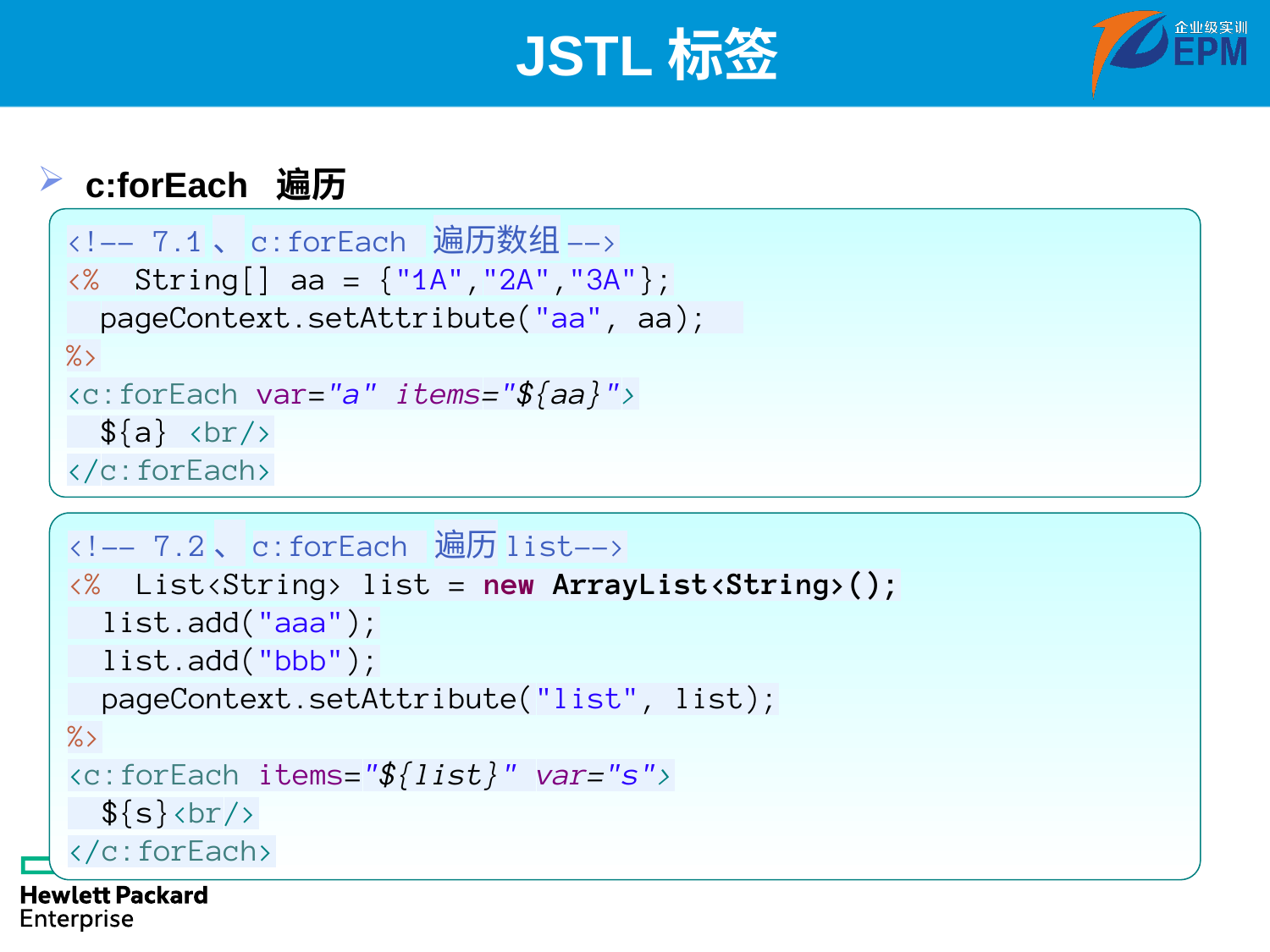

# JSTL标签
c:forEach  遍历
<!-- 7.1、c:forEach 遍历数组-->
<%  String[] aa = {"1A","2A","3A"};
  pageContext.setAttribute("aa", aa);
%>
<c:forEach var="a" items="${aa}">
  ${a} <br/>
</c:forEach>
<!-- 7.2、c:forEach 遍历list-->
<%  List<String> list = new ArrayList<String>();
  list.add("aaa");
  list.add("bbb");
  pageContext.setAttribute("list", list);
%>
<c:forEach items="${list}" var="s">
  ${s}<br/>
</c:forEach>